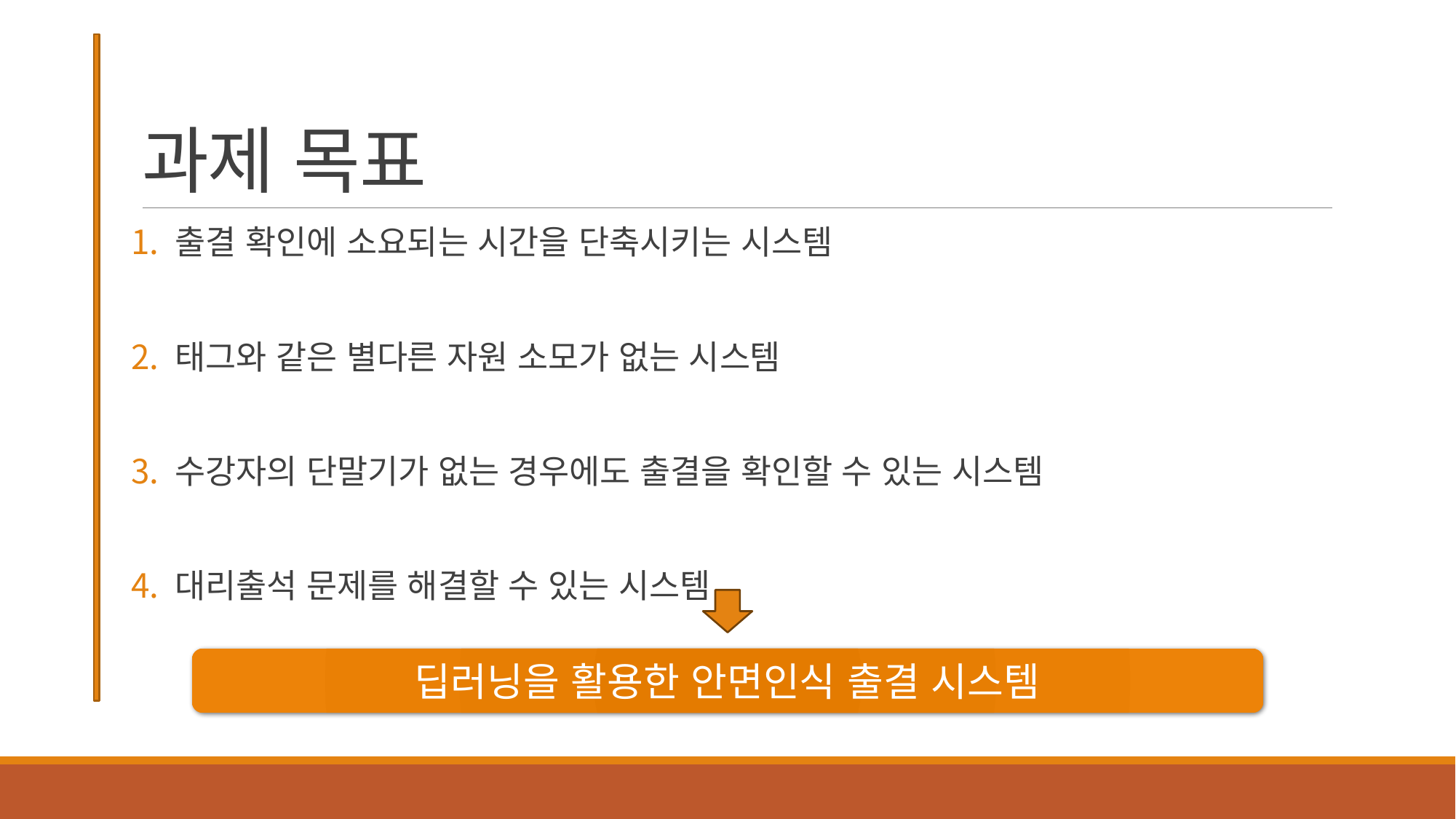

# 과제 목표
출결 확인에 소요되는 시간을 단축시키는 시스템

태그와 같은 별다른 자원 소모가 없는 시스템

수강자의 단말기가 없는 경우에도 출결을 확인할 수 있는 시스템

대리출석 문제를 해결할 수 있는 시스템

딥러닝을 활용한 안면인식 출결 시스템